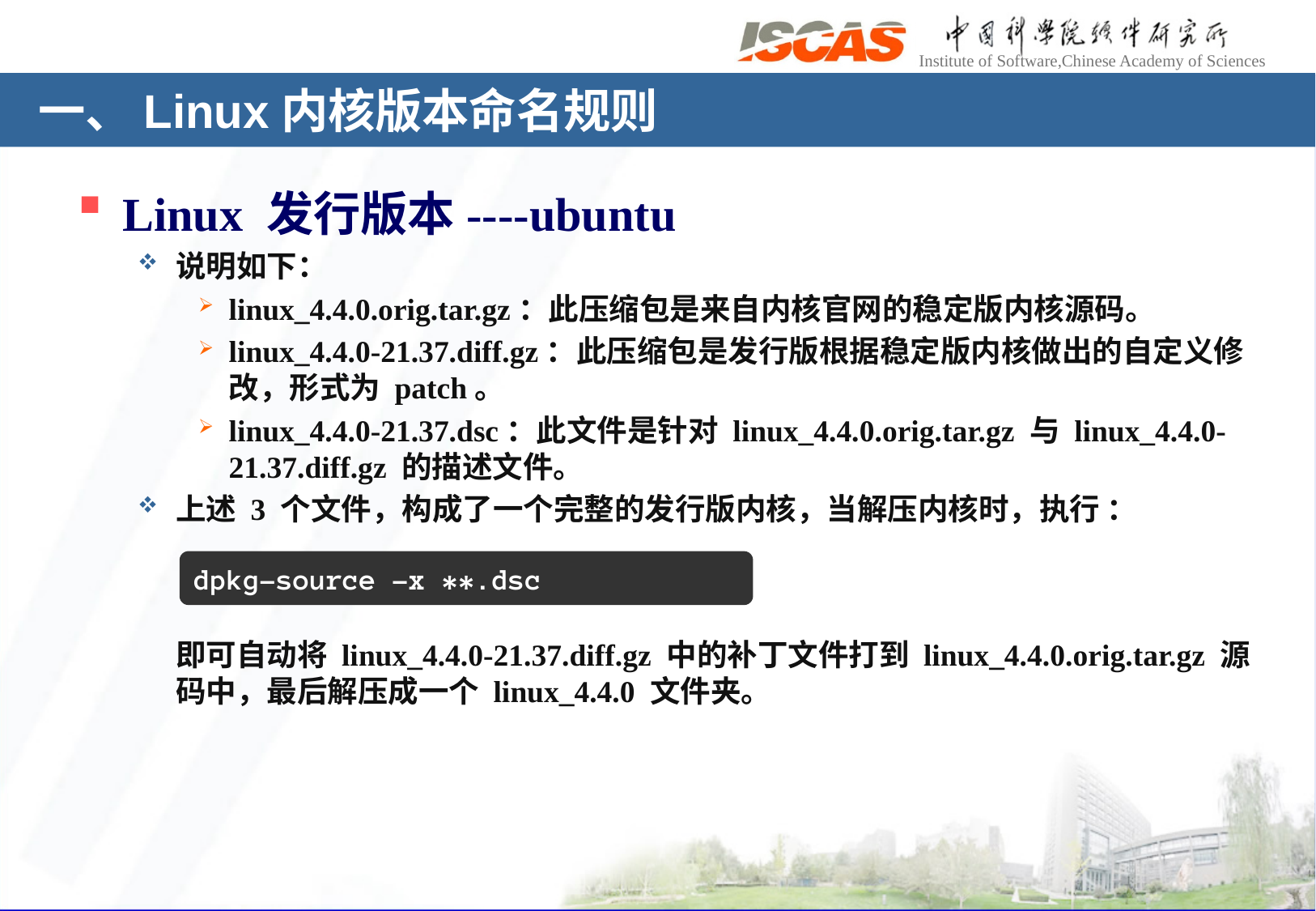

# 一、Linux内核版本命名规则
Linux 发行版本----ubuntu
说明如下：
linux_4.4.0.orig.tar.gz：此压缩包是来自内核官网的稳定版内核源码。
linux_4.4.0-21.37.diff.gz：此压缩包是发行版根据稳定版内核做出的自定义修改，形式为 patch。
linux_4.4.0-21.37.dsc：此文件是针对 linux_4.4.0.orig.tar.gz 与 linux_4.4.0-21.37.diff.gz 的描述文件。
上述 3 个文件，构成了一个完整的发行版内核，当解压内核时，执行 ：
即可自动将 linux_4.4.0-21.37.diff.gz 中的补丁文件打到 linux_4.4.0.orig.tar.gz 源码中，最后解压成一个 linux_4.4.0 文件夹。

dpkg-source -x **.dsc